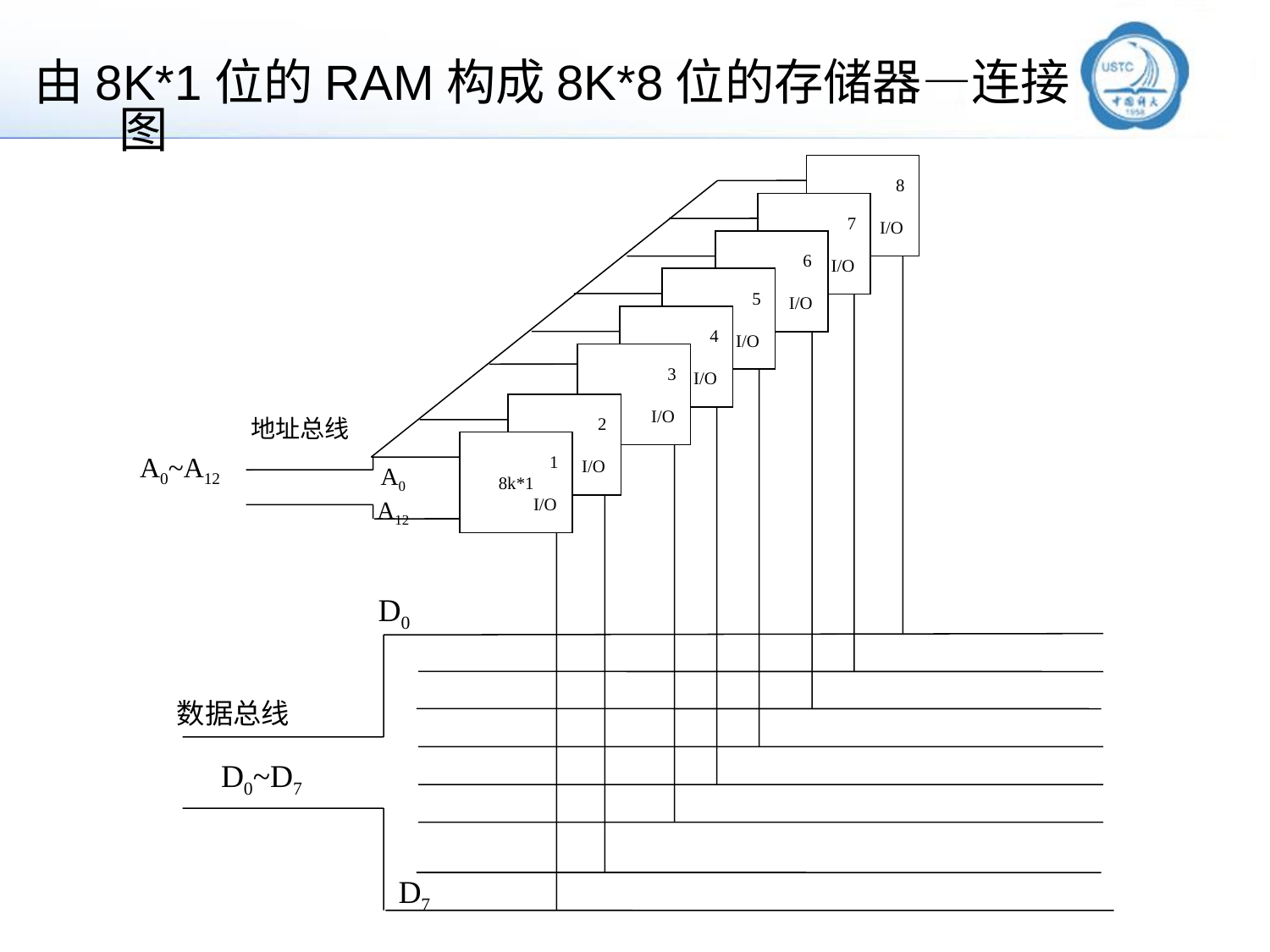

由8K*1位的RAM构成8K*8位的存储器—连接图
                 8

             I/O

                 7

             I/O

                6

             I/O

                 5

             I/O

                 4

             I/O

                 3

             I/O

                 2

             I/O
地址总线

A0
A12
                 1
8k*1
             I/O
A0~A12

D0

数据总线

D0~D7

D7